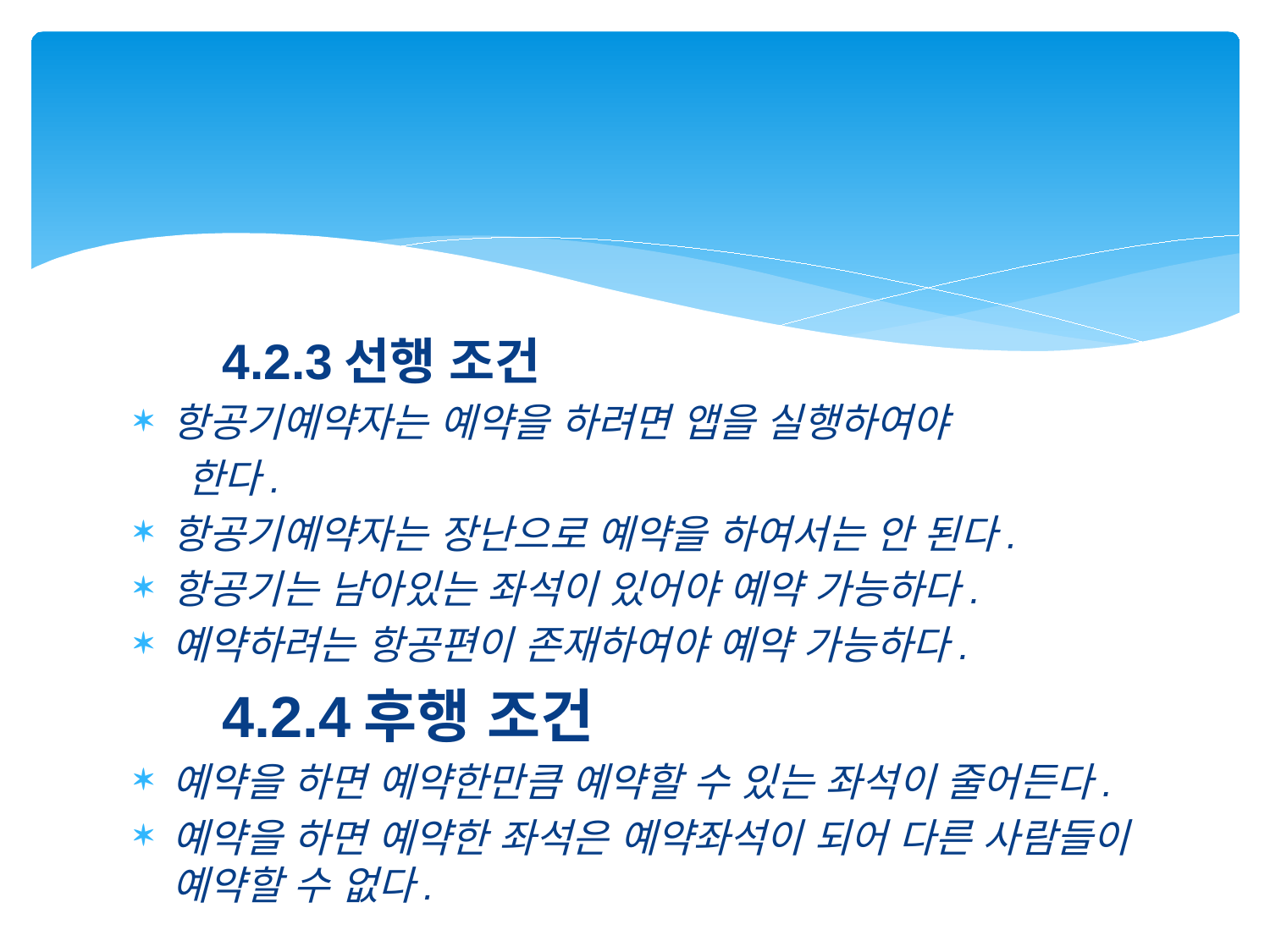

#

4.2.3선행 조건
항공기예약자는 예약을 하려면 앱을 실행하여야
    한다.
항공기예약자는 장난으로 예약을 하여서는 안 된다.
항공기는 남아있는 좌석이 있어야 예약 가능하다.
예약하려는 항공편이 존재하여야 예약 가능하다.
4.2.4후행 조건
예약을 하면 예약한만큼 예약할 수 있는 좌석이 줄어든다.
예약을 하면 예약한 좌석은 예약좌석이 되어 다른 사람들이 예약할 수 없다.